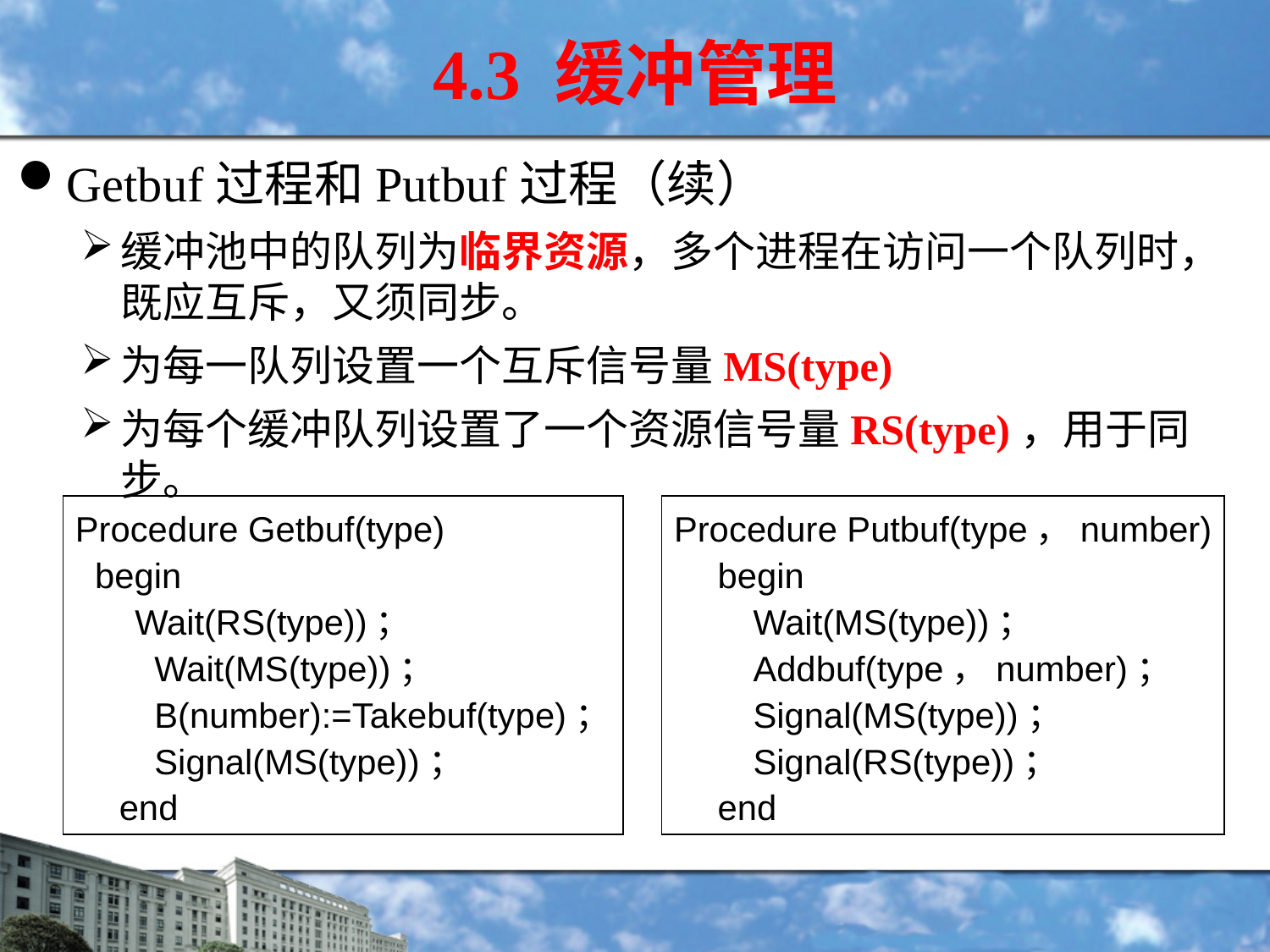

4.3 缓冲管理
Getbuf过程和Putbuf过程（续）
缓冲池中的队列为临界资源，多个进程在访问一个队列时，既应互斥，又须同步。
为每一队列设置一个互斥信号量MS(type)
为每个缓冲队列设置了一个资源信号量RS(type)，用于同步。
Procedure Getbuf(type)
  begin
　  Wait(RS(type))；
　　Wait(MS(type))；
　　B(number):=Takebuf(type)；
　　Signal(MS(type))；
　end
Procedure Putbuf(type，number)
　begin
　　Wait(MS(type))；
　　Addbuf(type，number)；
　　Signal(MS(type))；
　　Signal(RS(type))；
　end